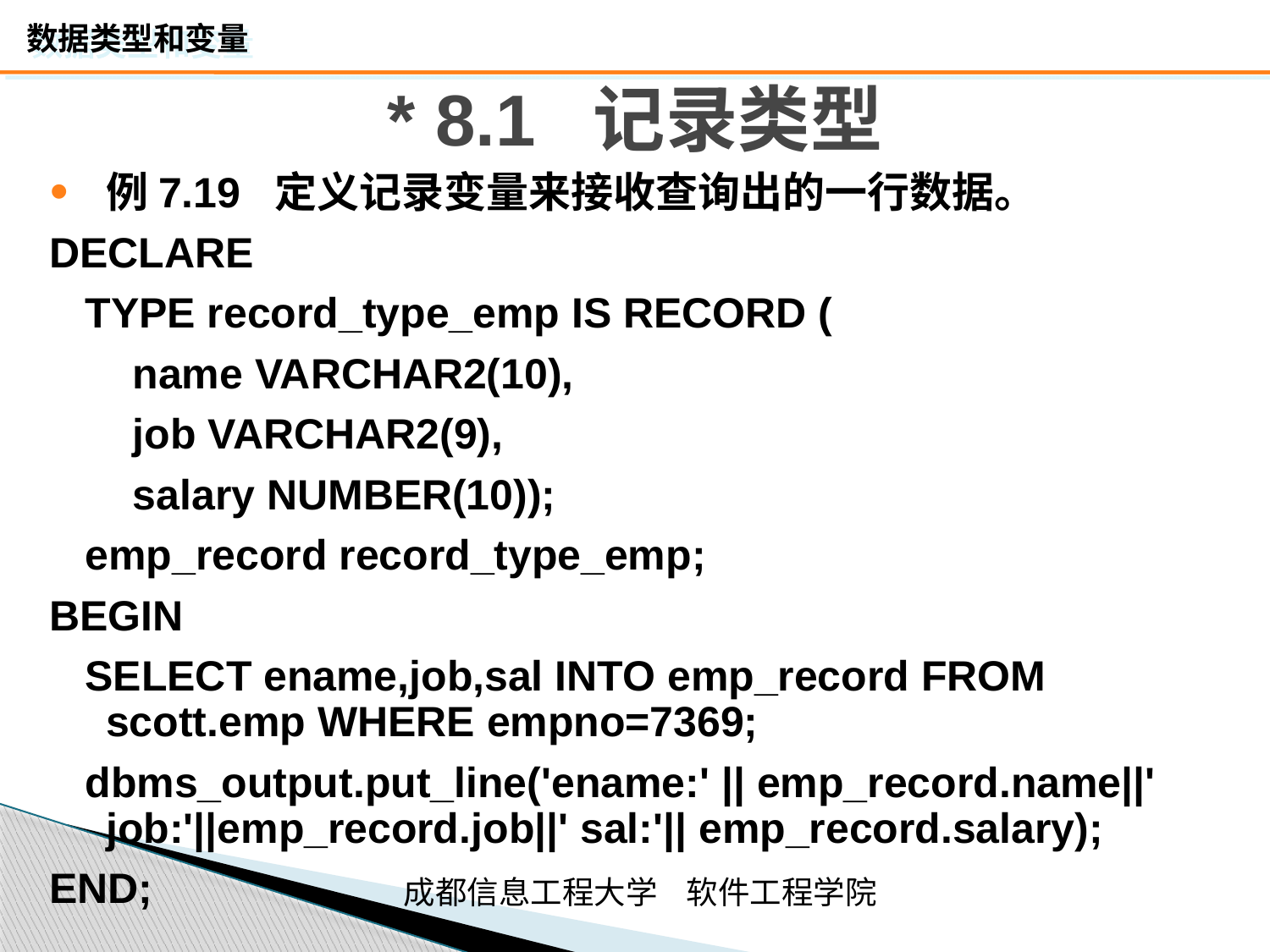

# * 8.1  记录类型
例7.19  定义记录变量来接收查询出的一行数据。
DECLARE
   TYPE record_type_emp IS RECORD (
       name VARCHAR2(10),
       job VARCHAR2(9),
       salary NUMBER(10));
   emp_record record_type_emp;
BEGIN
   SELECT ename,job,sal INTO emp_record FROM scott.emp WHERE empno=7369;
   dbms_output.put_line('ename:' || emp_record.name||' job:'||emp_record.job||' sal:'|| emp_record.salary);
END;